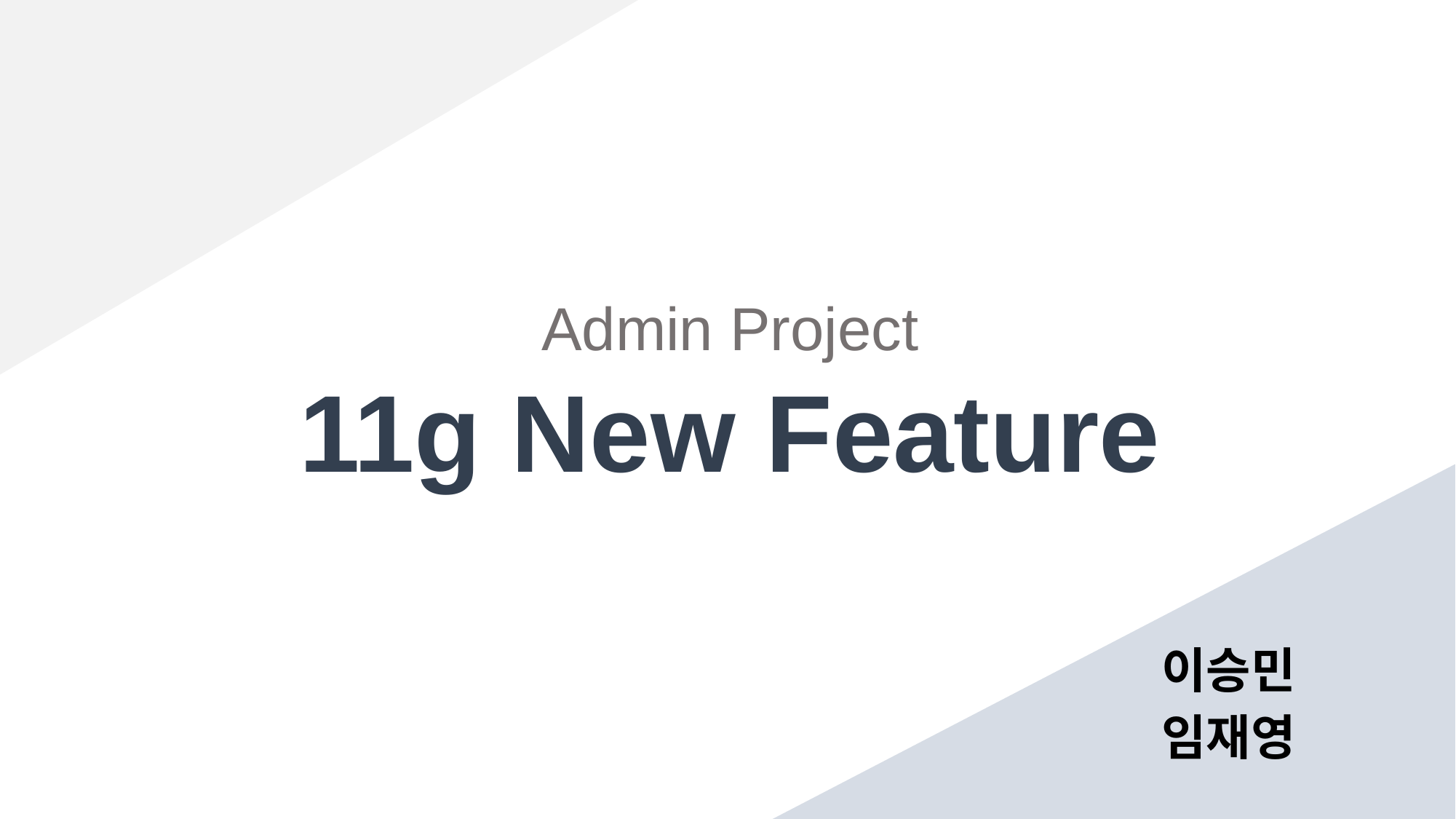

Admin Project
11g New Feature

이승민
임재영